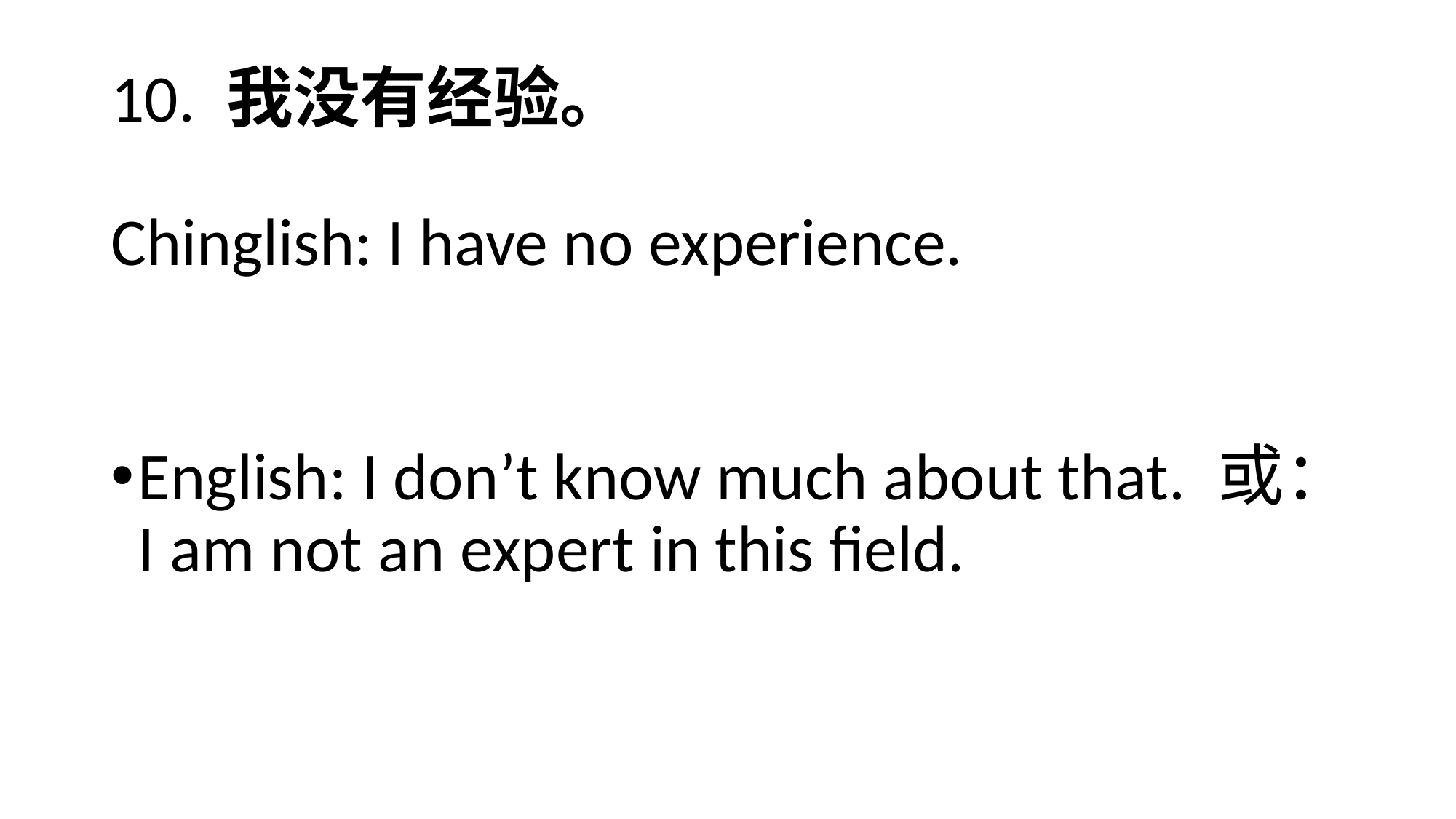

# 10. 我没有经验。   Chinglish: I have no experience.
English: I don’t know much about that. 或：I am not an expert in this field.